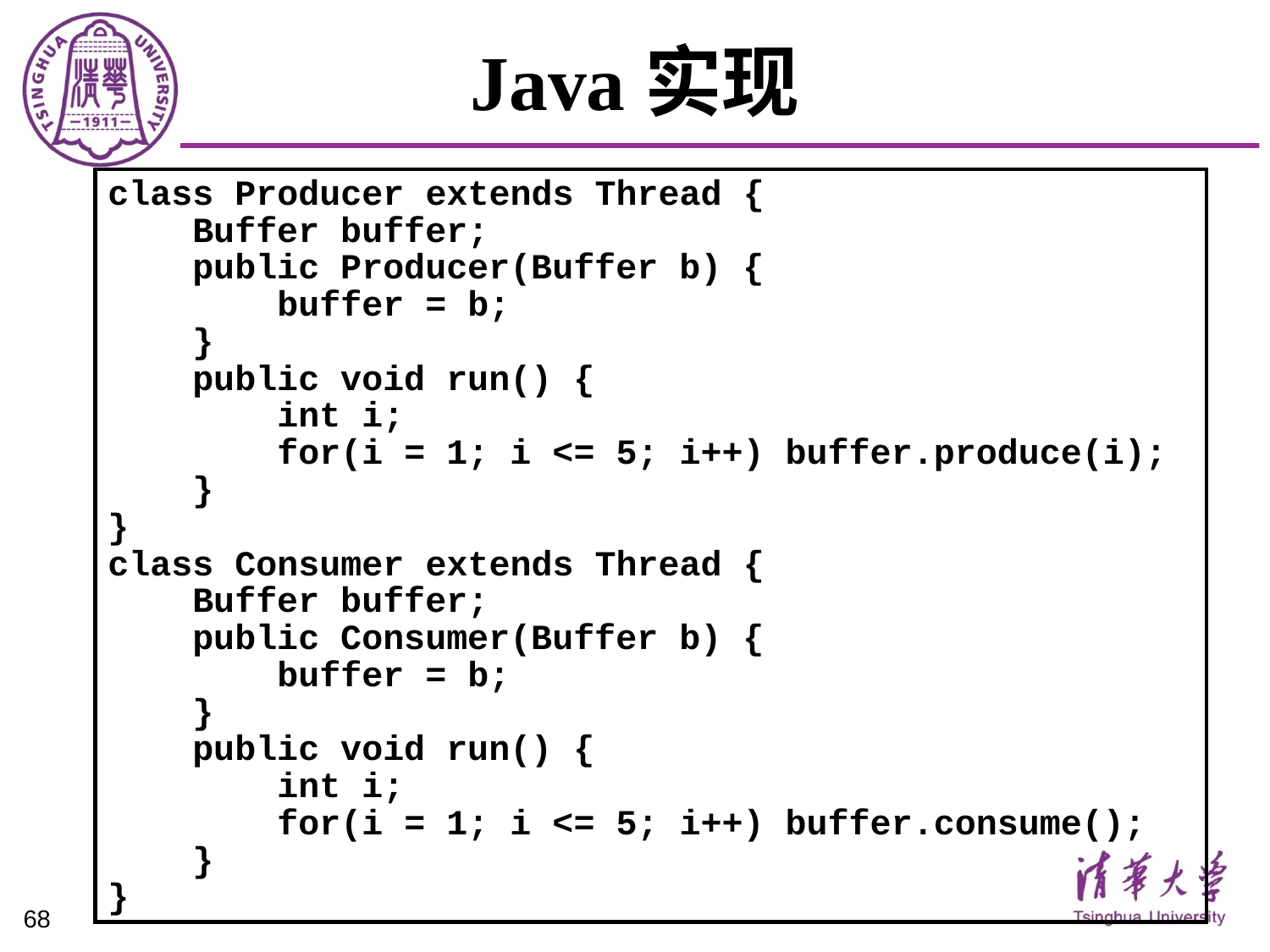

# Java实现
class Producer extends Thread {
    Buffer buffer;
    public Producer(Buffer b) {
        buffer = b;
    }
    public void run() {
        int i;
        for(i = 1; i <= 5; i++) buffer.produce(i);
    }
}
class Consumer extends Thread {
    Buffer buffer;
    public Consumer(Buffer b) {
        buffer = b;
    }
    public void run() {
        int i;
        for(i = 1; i <= 5; i++) buffer.consume();
    }
}
68